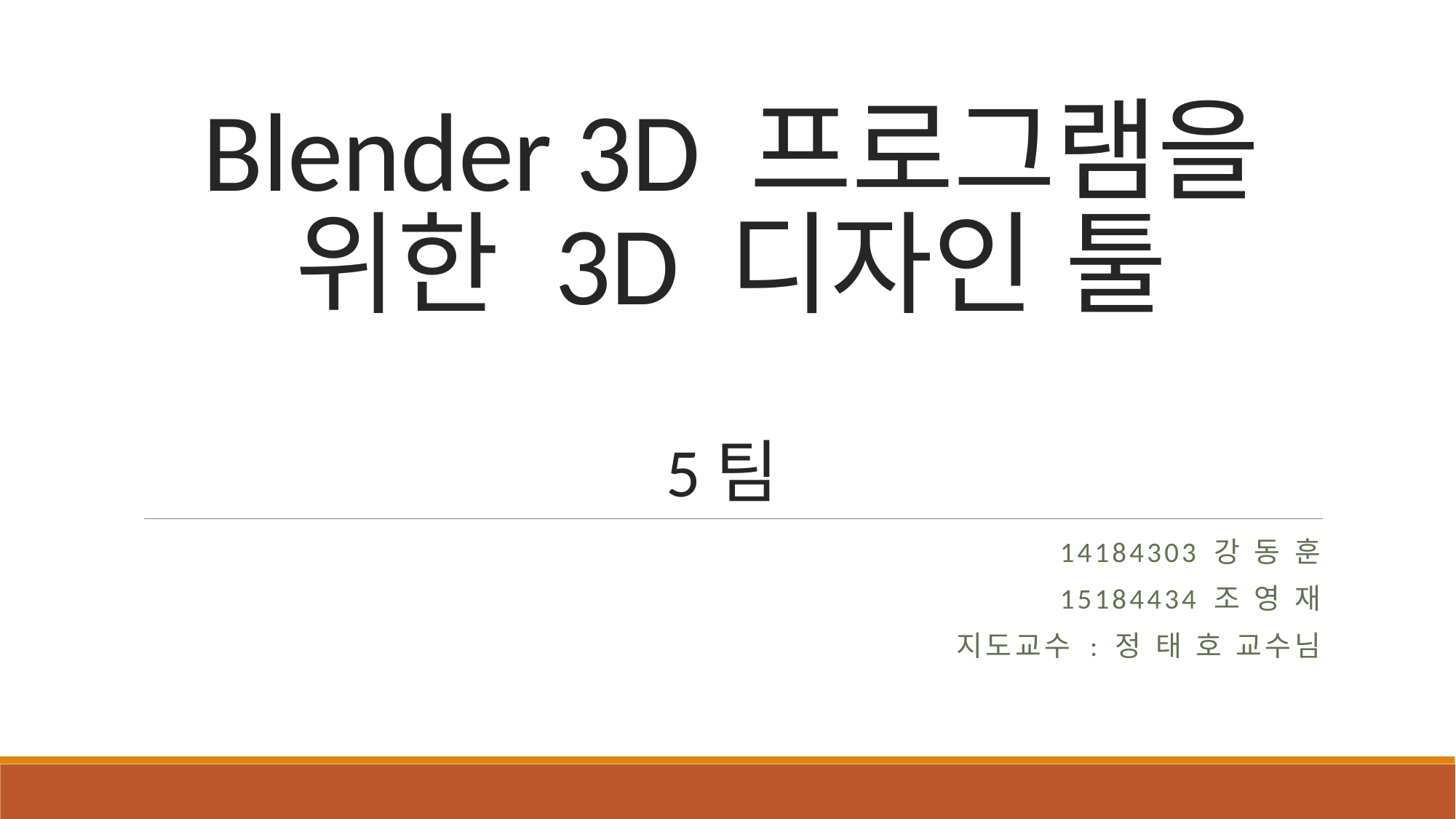

# Blender 3D 프로그램을 위한 3D 디자인 툴 5팀
14184303 강 동 훈
15184434 조 영 재
지도교수 : 정 태 호 교수님